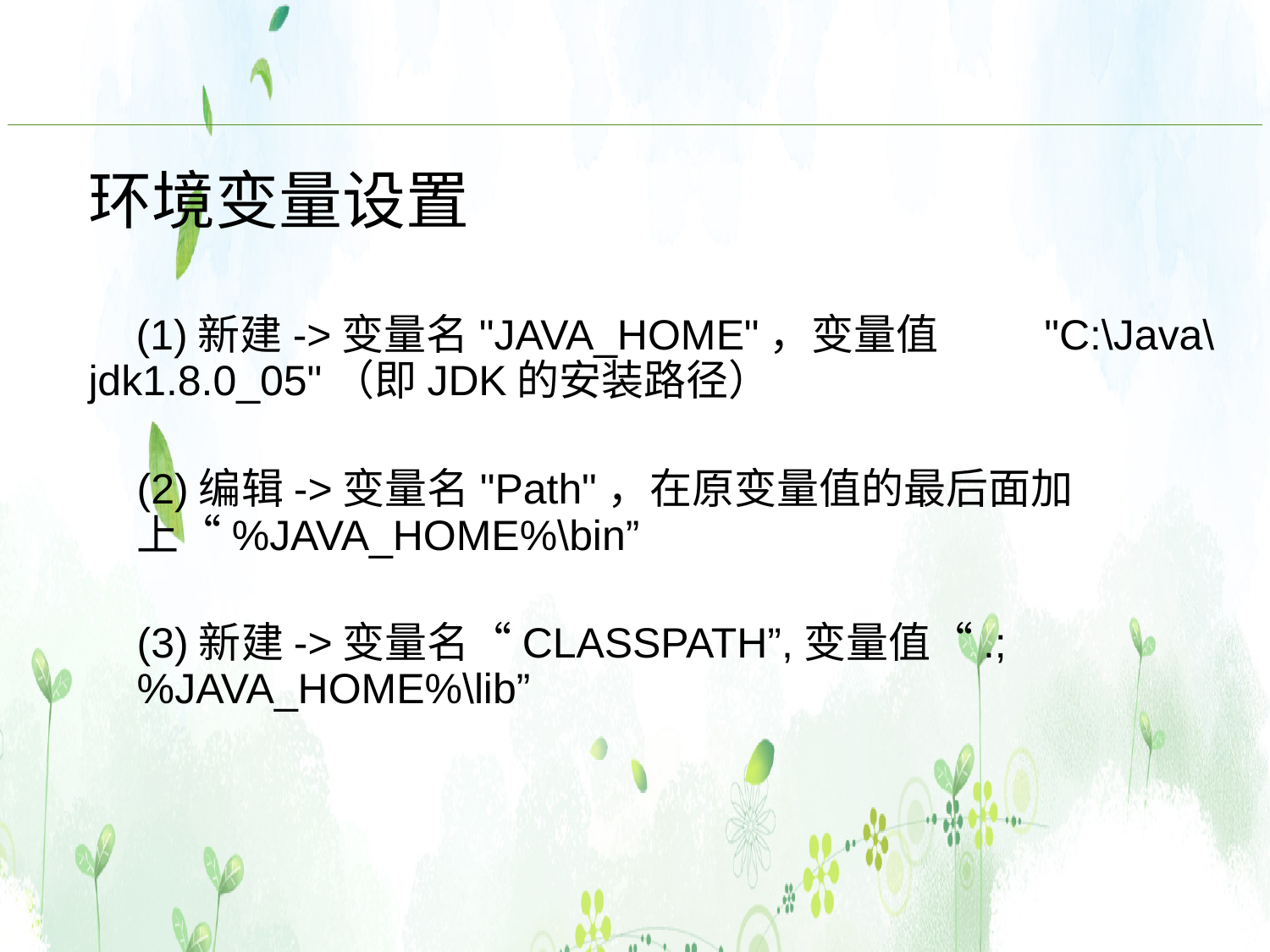

环境变量设置

    (1)新建->变量名"JAVA_HOME"，变量值          "C:\Java\jdk1.8.0_05"（即JDK的安装路径）
(2)编辑->变量名"Path"，在原变量值的最后面加上“%JAVA_HOME%\bin”
 
(3)新建->变量名“CLASSPATH”,变量值“.;%JAVA_HOME%\lib”